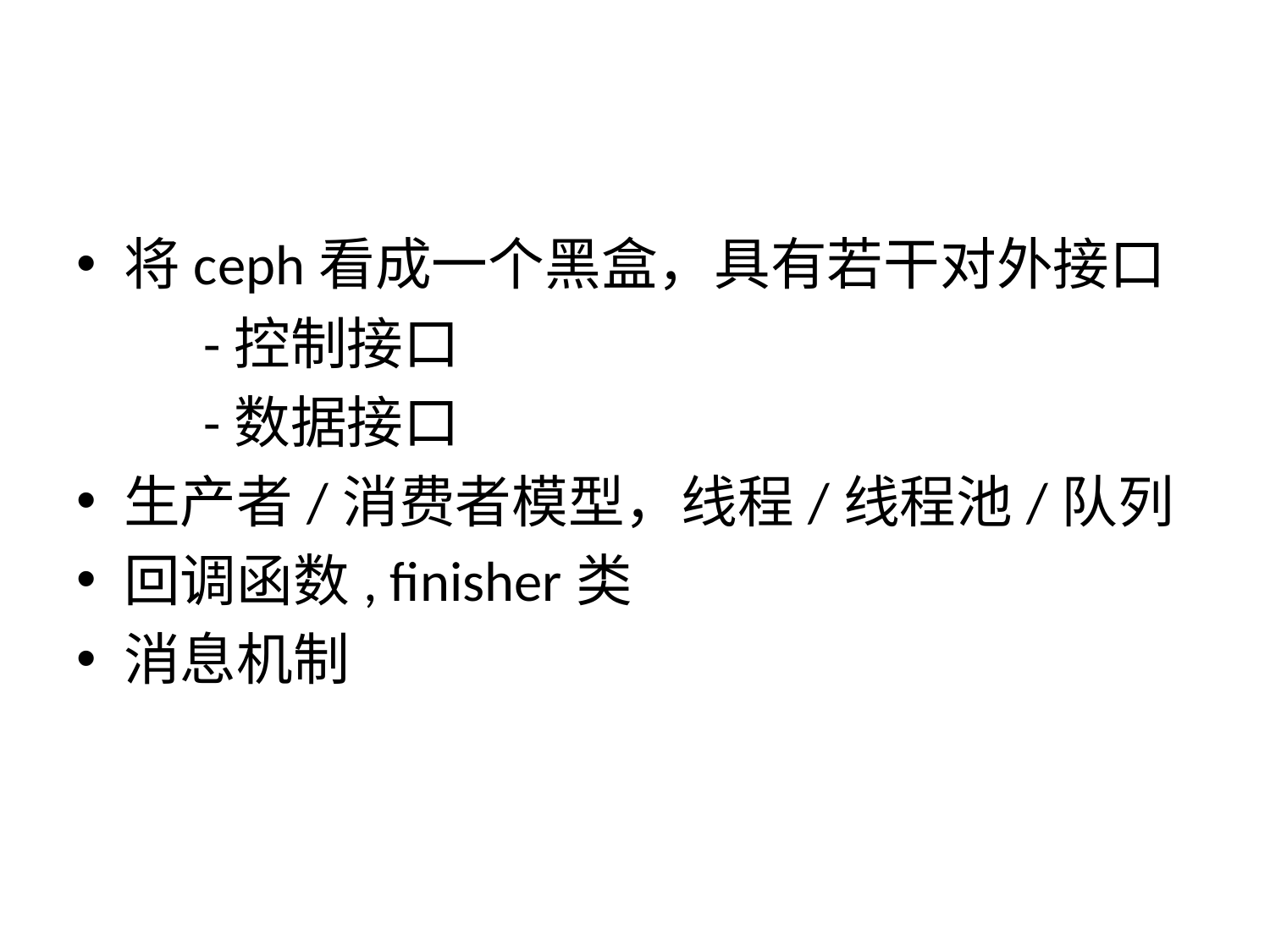

#
将ceph看成一个黑盒，具有若干对外接口
	-控制接口
	-数据接口
生产者/消费者模型，线程/线程池/队列
回调函数, finisher类
消息机制